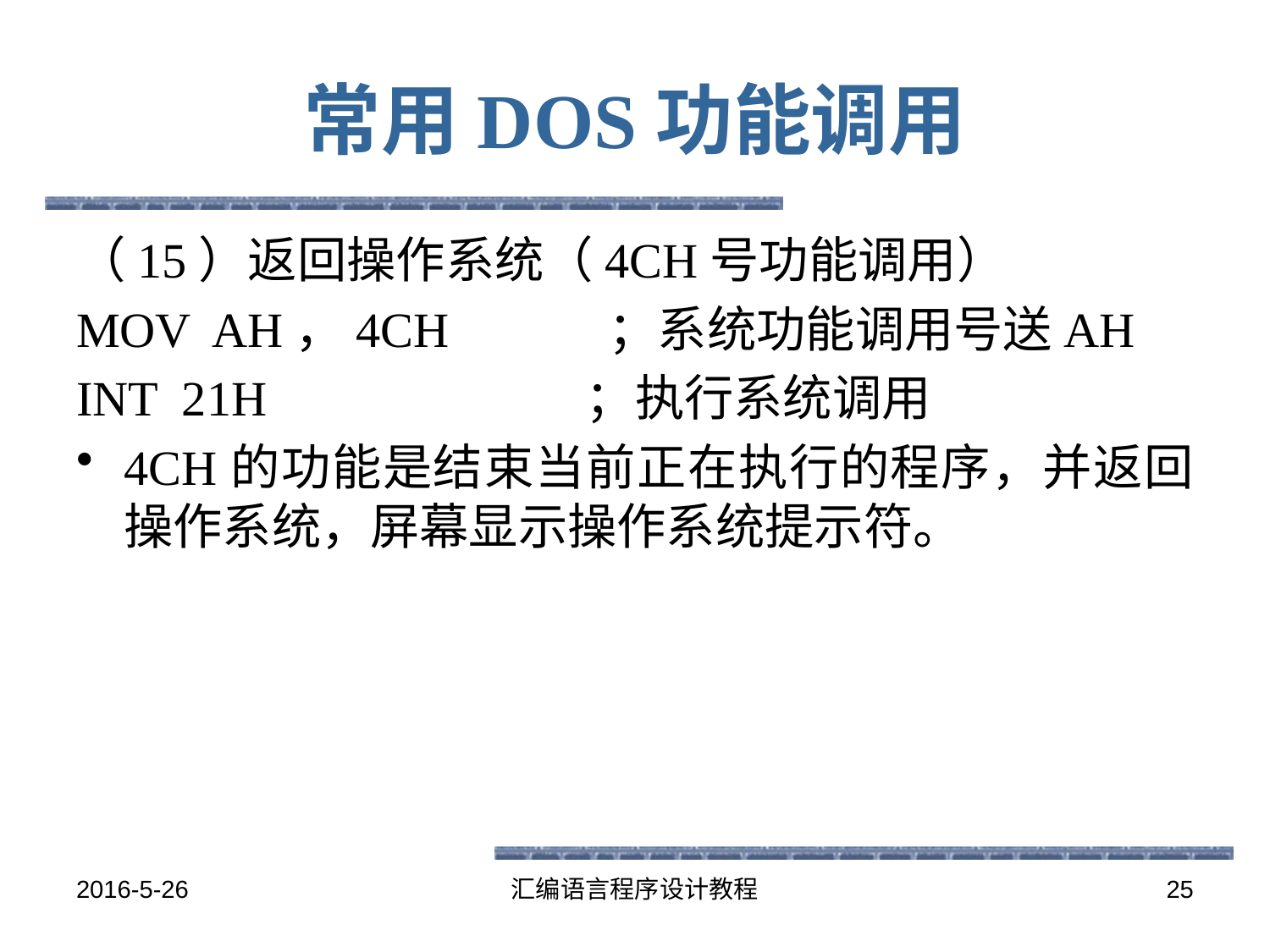

# 常用DOS功能调用
（15）返回操作系统（4CH号功能调用）
MOV  AH，4CH            ；系统功能调用号送AH
INT  21H                         ；执行系统调用
4CH的功能是结束当前正在执行的程序，并返回操作系统，屏幕显示操作系统提示符。
2016-5-26
汇编语言程序设计教程
25